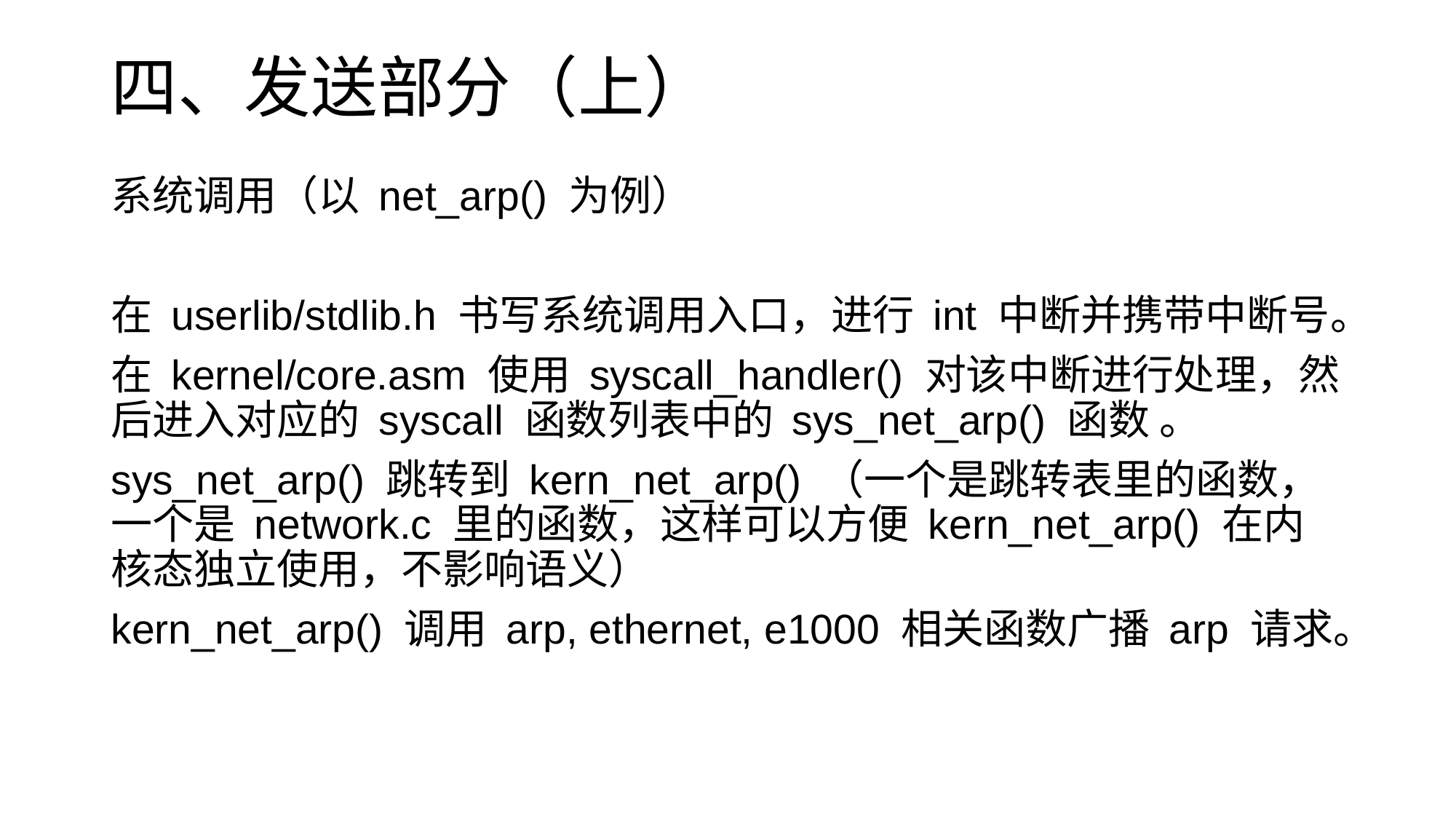

# 四、发送部分（上）
系统调用（以 net_arp() 为例）

在 userlib/stdlib.h 书写系统调用入口，进行 int 中断并携带中断号。
在 kernel/core.asm 使用 syscall_handler() 对该中断进行处理，然后进入对应的 syscall 函数列表中的 sys_net_arp() 函数 。
sys_net_arp() 跳转到 kern_net_arp() （一个是跳转表里的函数，一个是 network.c 里的函数，这样可以方便 kern_net_arp() 在内核态独立使用，不影响语义）
kern_net_arp() 调用 arp, ethernet, e1000 相关函数广播 arp 请求。